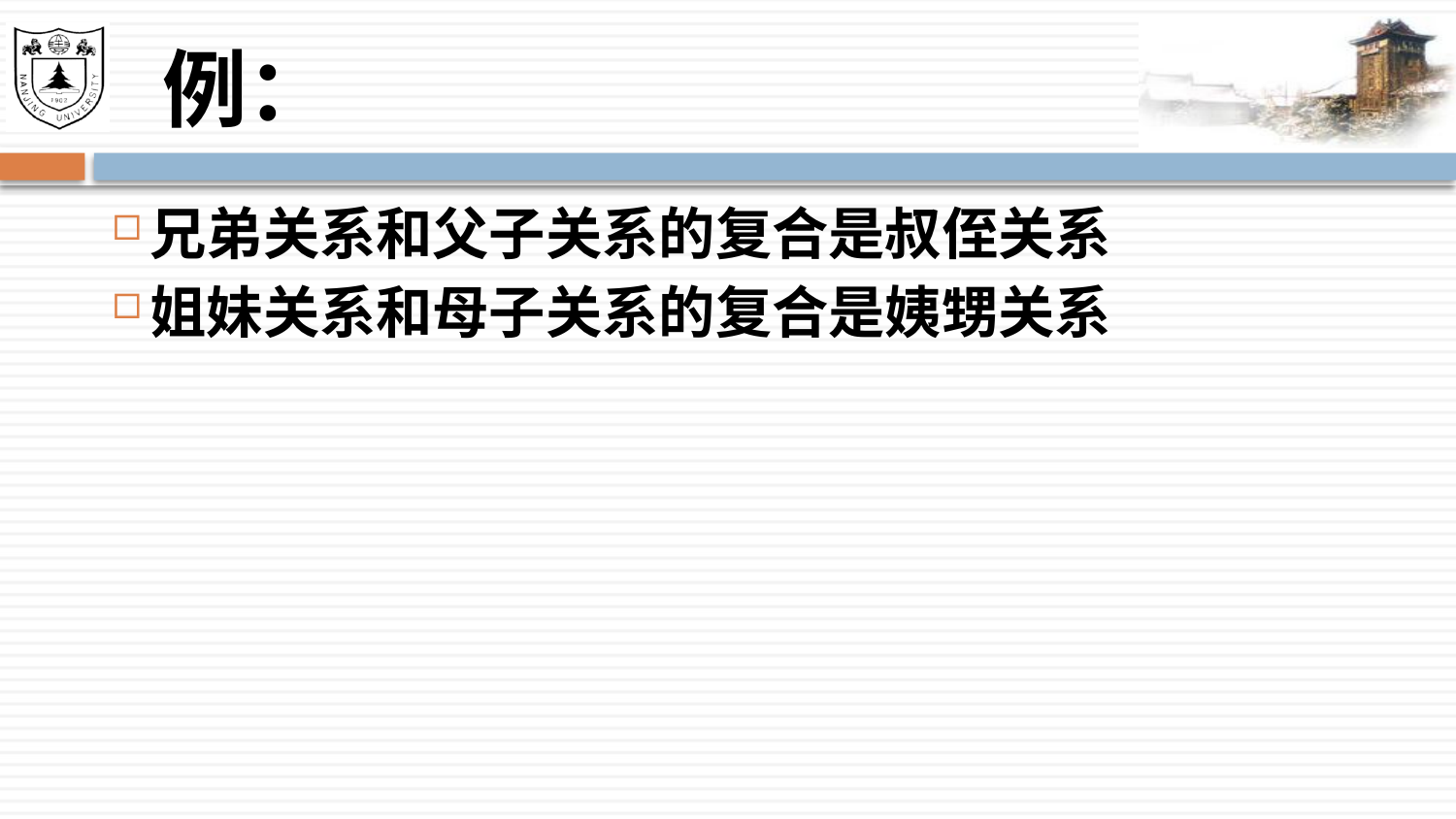

# 例：
兄弟关系和父子关系的复合是叔侄关系
姐妹关系和母子关系的复合是姨甥关系